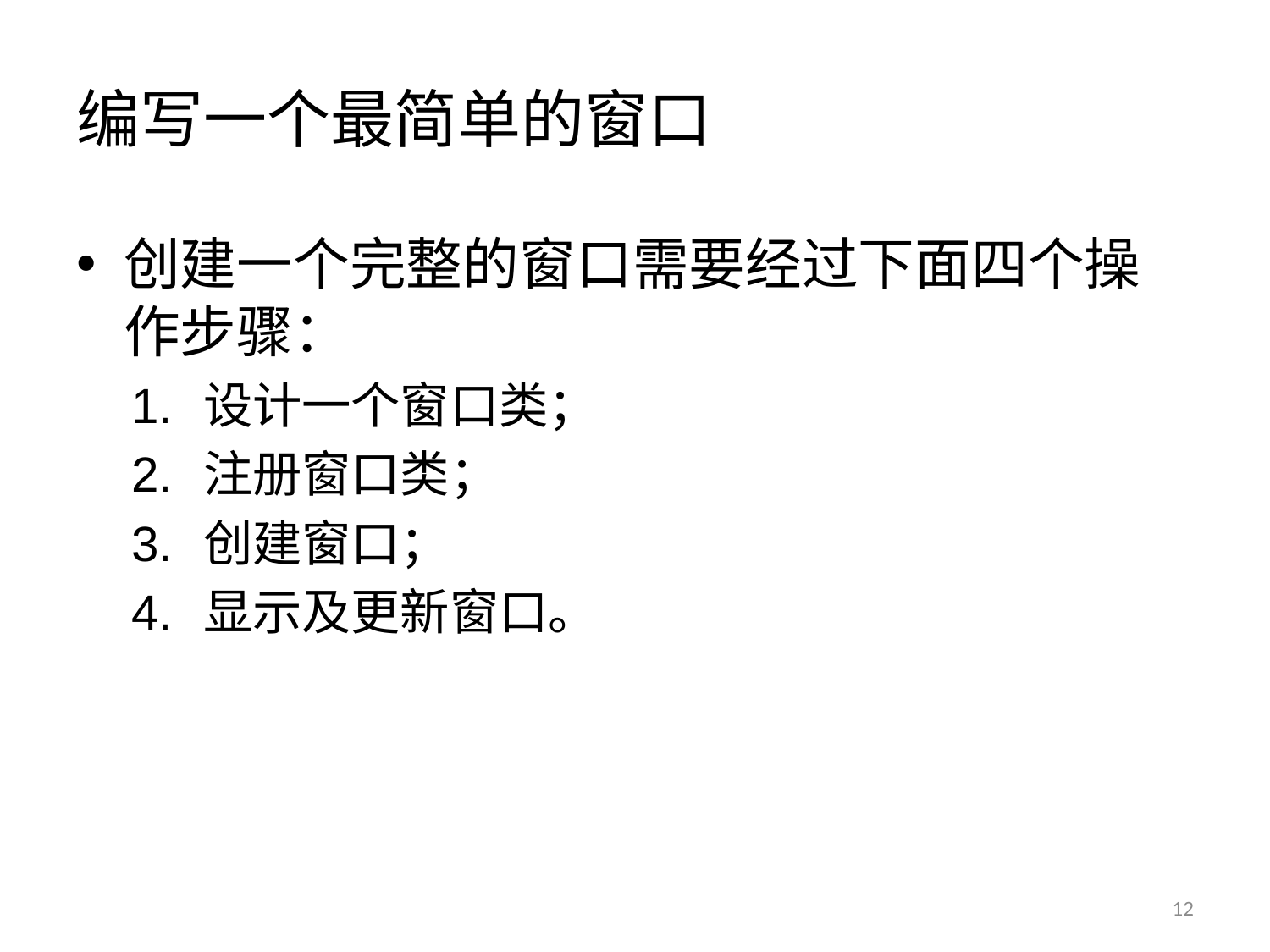

# 编写一个最简单的窗口
创建一个完整的窗口需要经过下面四个操作步骤：
设计一个窗口类；
注册窗口类；
创建窗口；
显示及更新窗口。
12